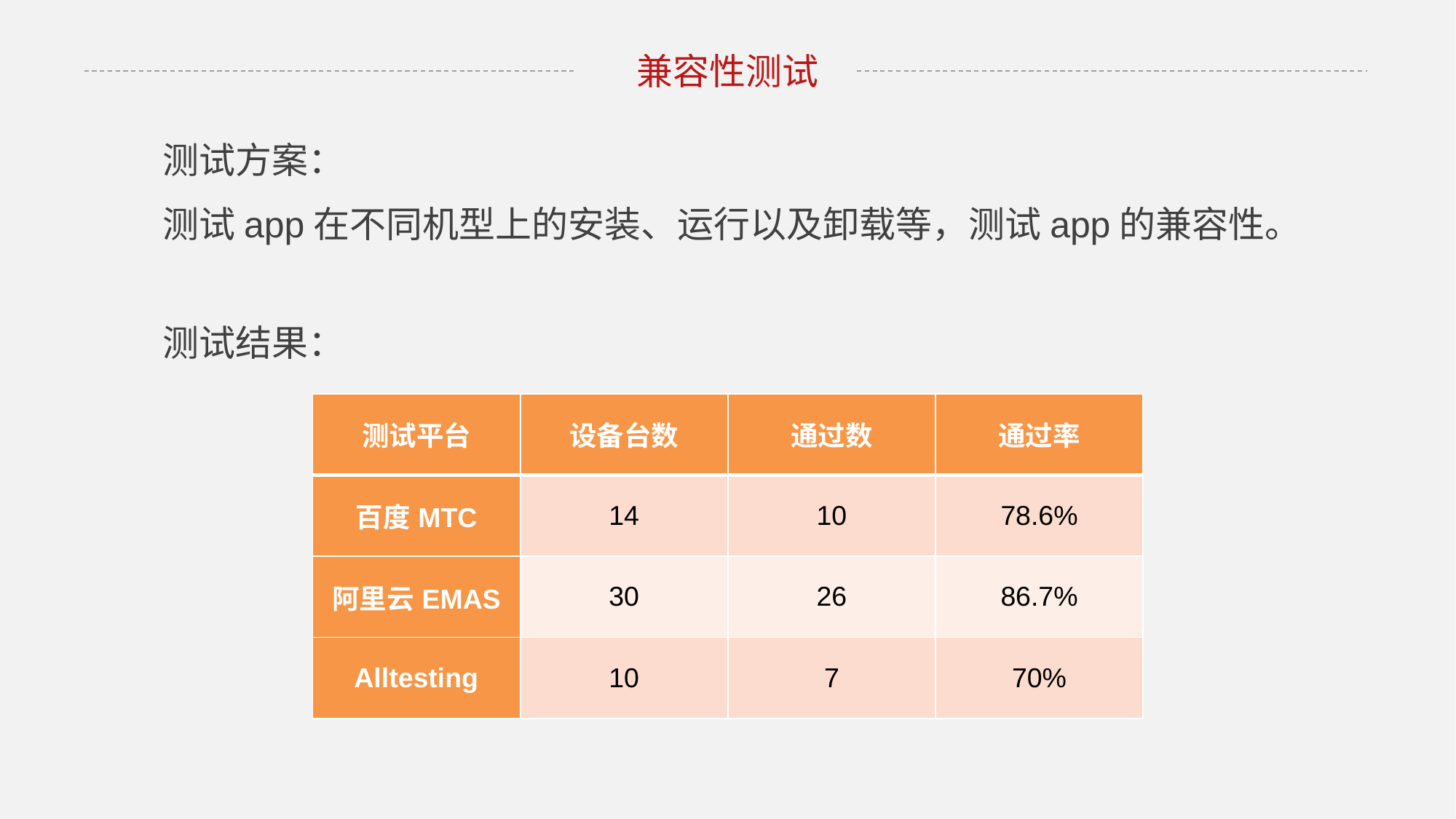

兼容性测试
测试方案：
测试app在不同机型上的安装、运行以及卸载等，测试app的兼容性。
测试结果：
| 测试平台 | 设备台数 | 通过数 | 通过率 |
| --- | --- | --- | --- |
| 百度MTC | 14 | 10 | 78.6% |
| 阿里云EMAS | 30 | 26 | 86.7% |
| Alltesting | 10 | 7 | 70% |